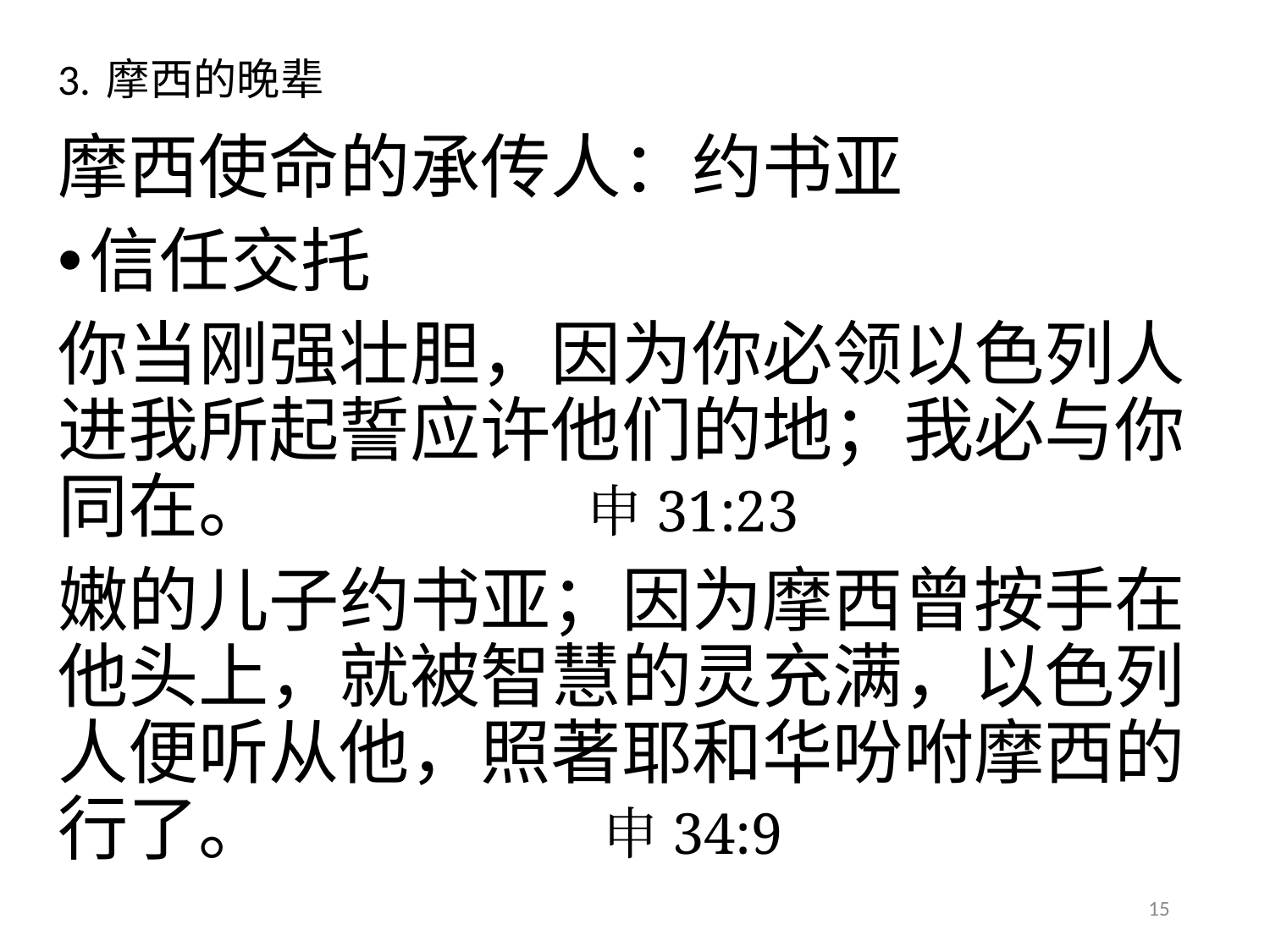

# 3. 摩西的晚辈
摩西使命的承传人：约书亚
信任交托
你当刚强壮胆，因为你必领以色列人进我所起誓应许他们的地；我必与你同在。                    申31:23
嫩的儿子约书亚；因为摩西曾按手在他头上，就被智慧的灵充满，以色列人便听从他，照著耶和华吩咐摩西的行了。                     申34:9
15